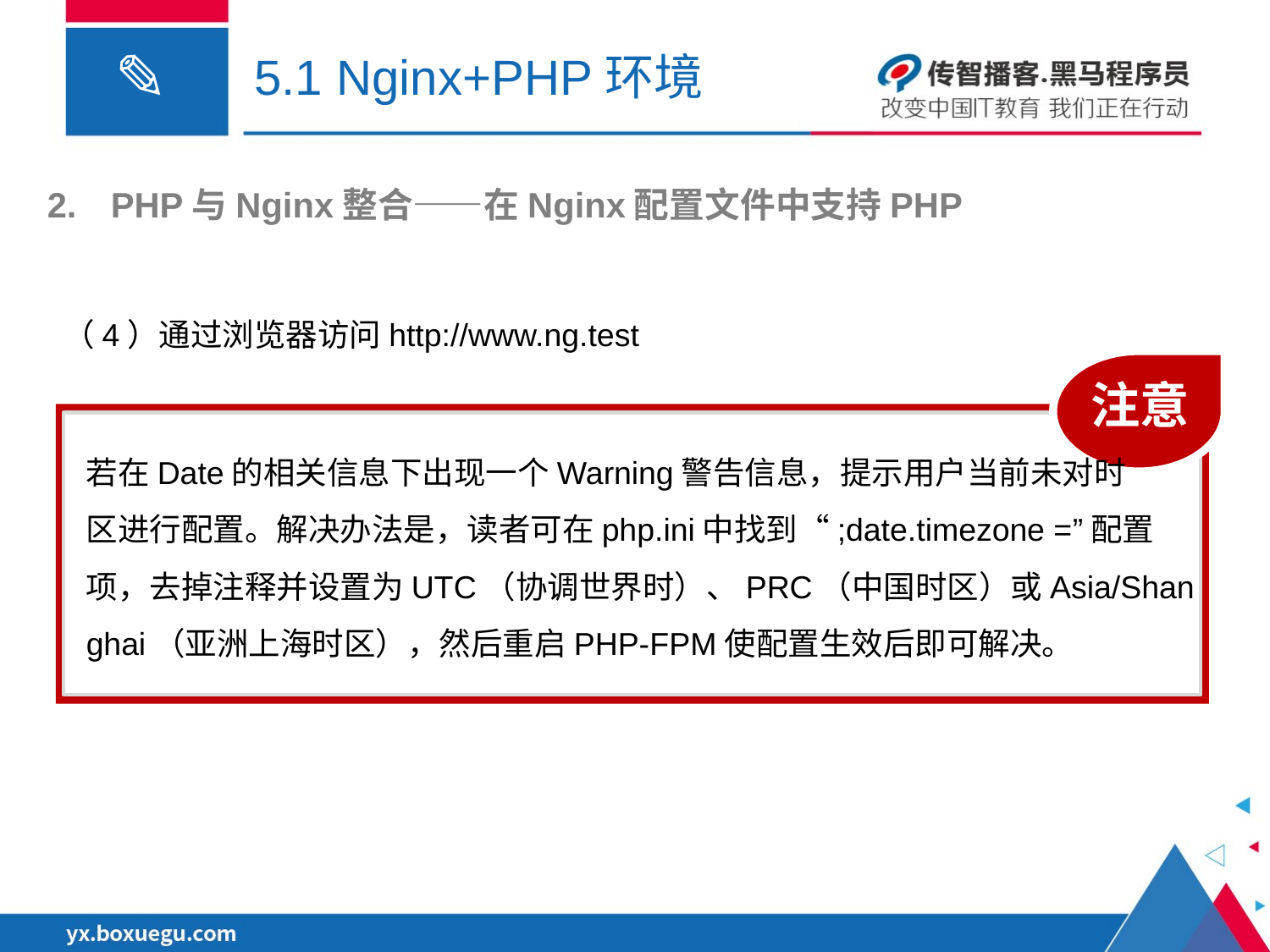

# 5.1 Nginx+PHP环境
PHP与Nginx整合——在Nginx配置文件中支持PHP
（4）通过浏览器访问http://www.ng.test

注意

若在Date的相关信息下出现一个Warning警告信息，提示用户当前未对时
区进行配置。解决办法是，读者可在php.ini中找到“;date.timezone =”配置项，去掉注释并设置为UTC（协调世界时）、PRC（中国时区）或Asia/Shanghai（亚洲上海时区），然后重启PHP-FPM使配置生效后即可解决。